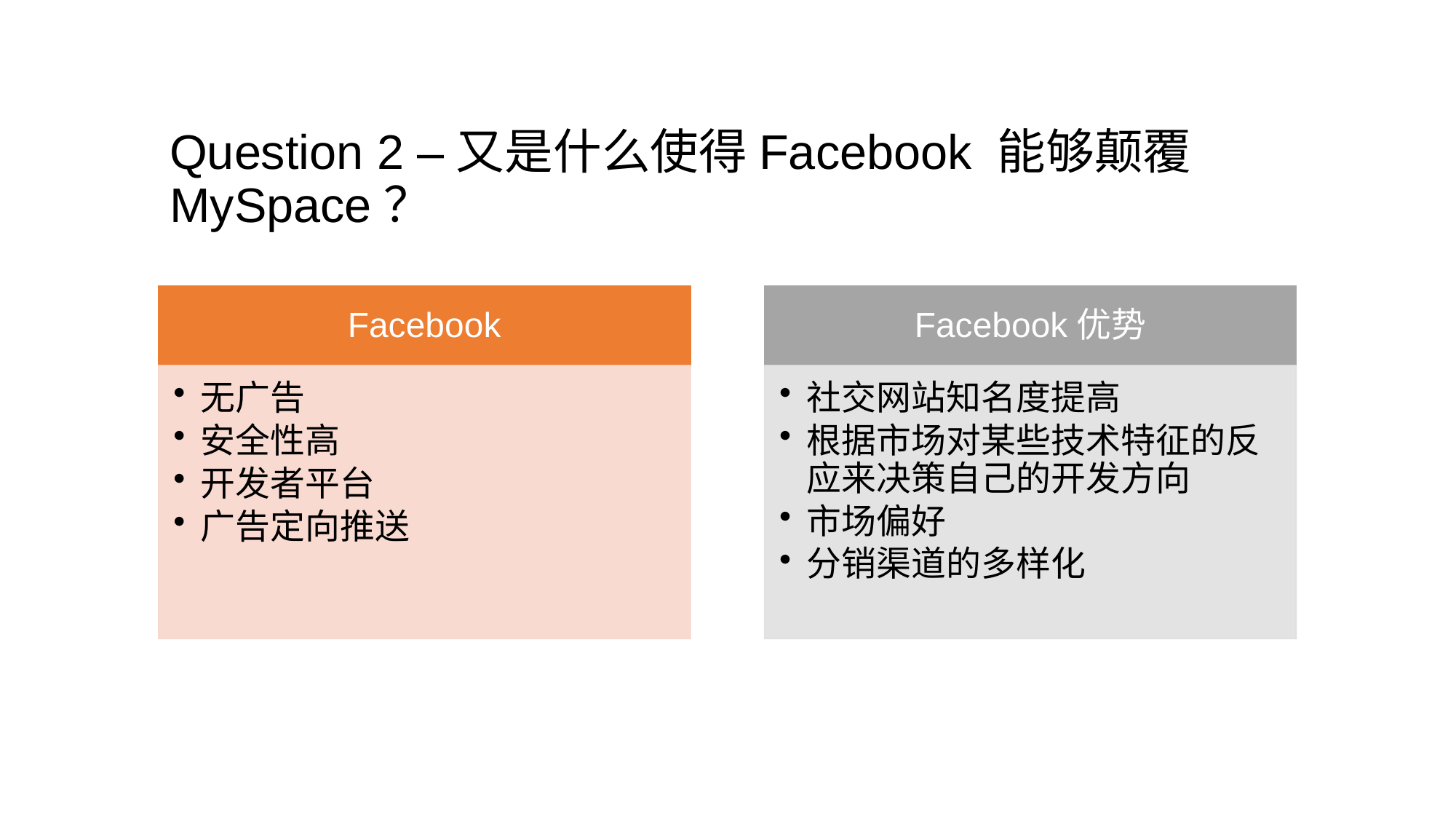

Question 2 –又是什么使得Facebook 能够颠覆MySpace？
Facebook
无广告
安全性高
开发者平台
广告定向推送
Facebook优势
社交网站知名度提高
根据市场对某些技术特征的反应来决策自己的开发方向
市场偏好
分销渠道的多样化